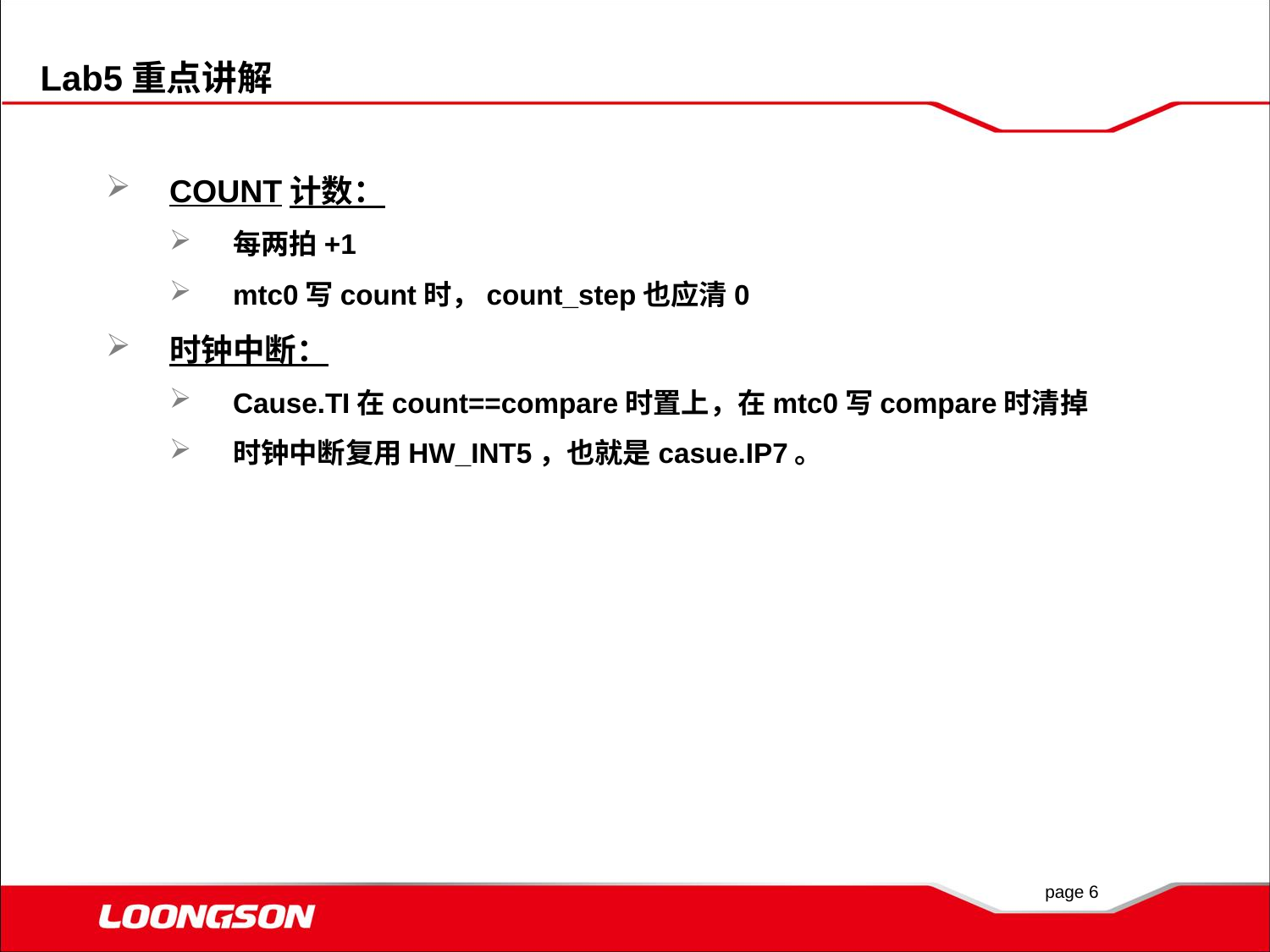

Lab5重点讲解
COUNT计数：
每两拍+1
mtc0写count时，count_step也应清0
时钟中断：
Cause.TI在count==compare时置上，在mtc0写compare时清掉
时钟中断复用HW_INT5，也就是casue.IP7。
page 6